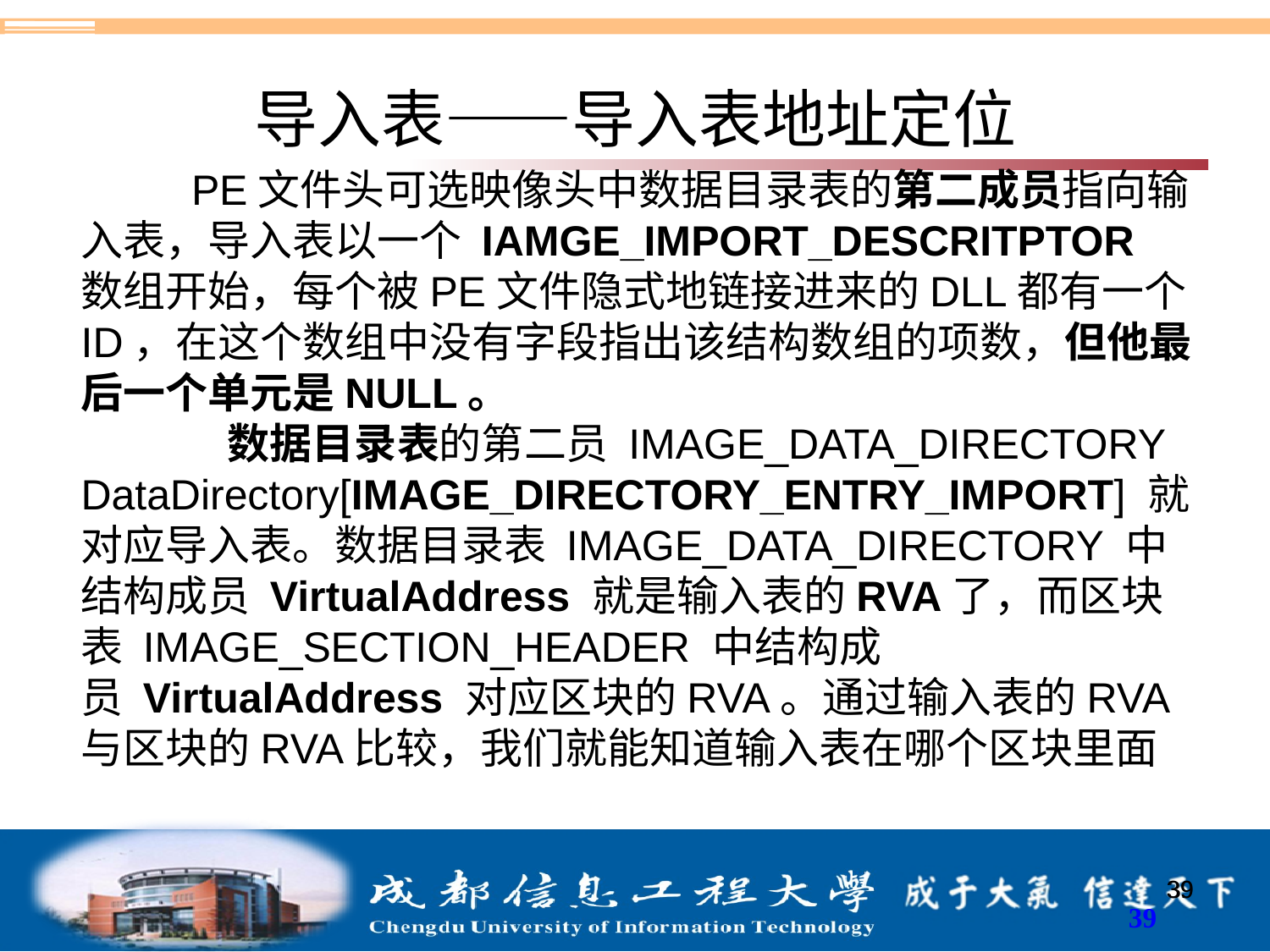

# 导入表——导入表地址定位
 PE文件头可选映像头中数据目录表的第二成员指向输入表，导入表以一个 IAMGE_IMPORT_DESCRITPTOR 数组开始，每个被PE文件隐式地链接进来的DLL都有一个ID，在这个数组中没有字段指出该结构数组的项数，但他最后一个单元是NULL。
    数据目录表的第二员 IMAGE_DATA_DIRECTORY DataDirectory[IMAGE_DIRECTORY_ENTRY_IMPORT] 就对应导入表。数据目录表 IMAGE_DATA_DIRECTORY 中结构成员 VirtualAddress 就是输入表的RVA了，而区块表 IMAGE_SECTION_HEADER 中结构成员 VirtualAddress 对应区块的RVA。通过输入表的RVA与区块的RVA比较，我们就能知道输入表在哪个区块里面
39